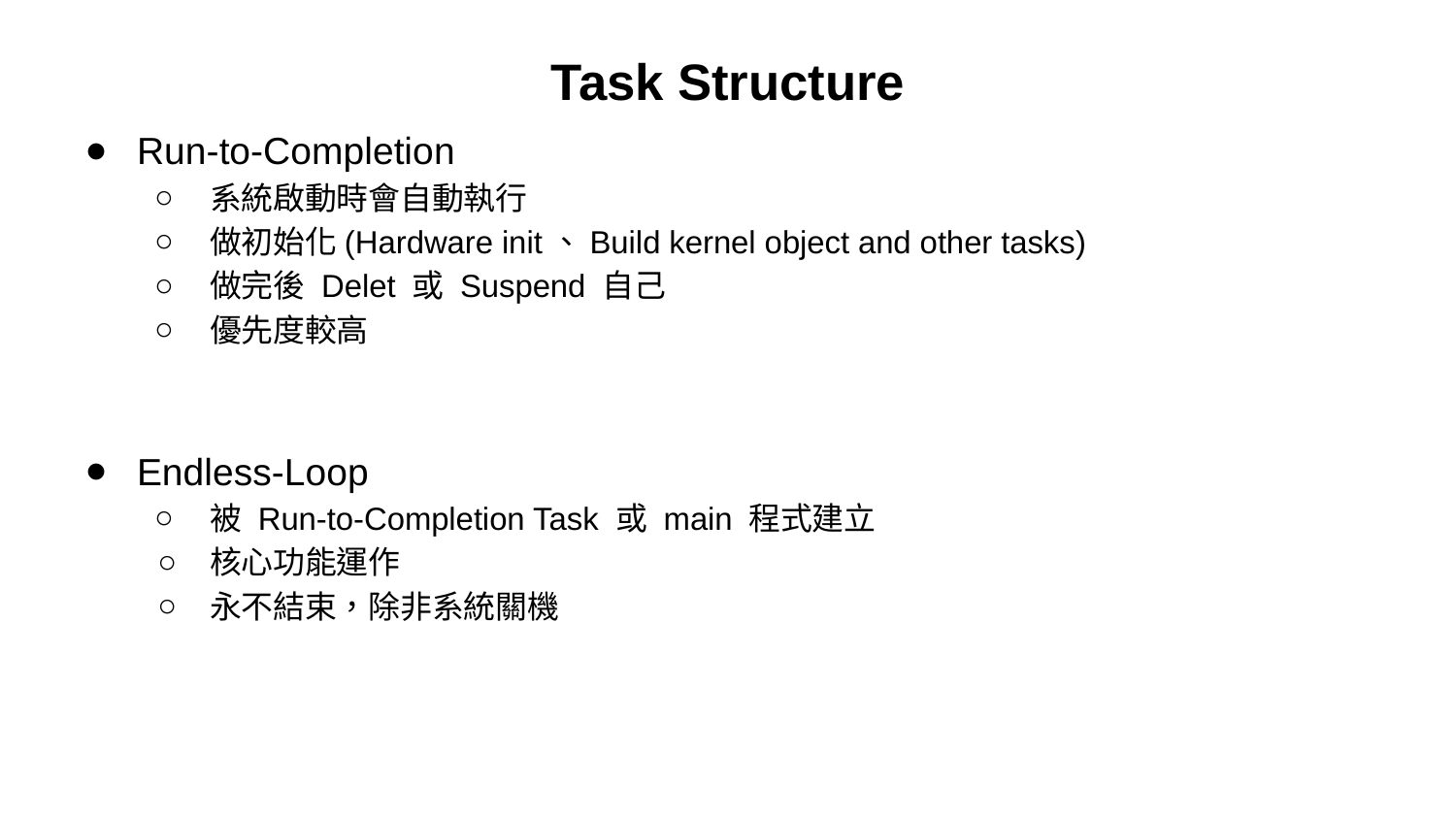

Run-to-Completion
系統啟動時會自動執行
做初始化(Hardware init、Build kernel object and other tasks)
做完後 Delet 或 Suspend 自己
優先度較高

Endless-Loop
被 Run-to-Completion Task 或 main 程式建立
核心功能運作
永不結束，除非系統關機
Task Structure